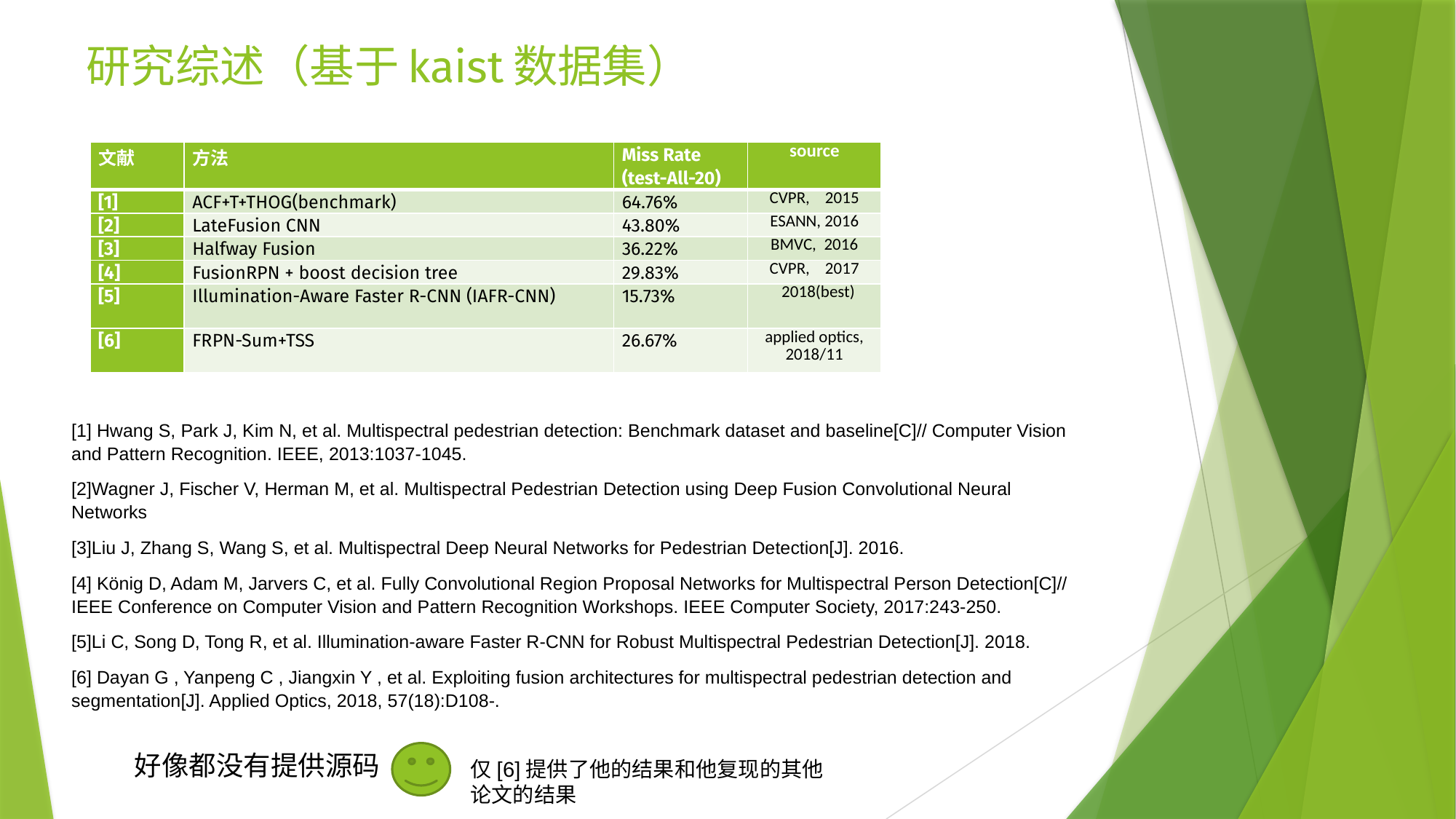

# 研究综述（基于kaist数据集）
| 文献 | 方法 | Miss Rate (test-All-20) | source |
| --- | --- | --- | --- |
| [1] | ACF+T+THOG(benchmark) | 64.76% | CVPR, 2015 |
| [2] | LateFusion CNN | 43.80% | ESANN, 2016 |
| [3] | Halfway Fusion | 36.22% | BMVC, 2016 |
| [4] | FusionRPN + boost decision tree | 29.83% | CVPR, 2017 |
| [5] | Illumination-Aware Faster R-CNN (IAFR-CNN) | 15.73% | 2018(best) |
| [6] | FRPN-Sum+TSS | 26.67% | applied optics, 2018/11 |
[1] Hwang S, Park J, Kim N, et al. Multispectral pedestrian detection: Benchmark dataset and baseline[C]// Computer Vision and Pattern Recognition. IEEE, 2013:1037-1045.
[2]Wagner J, Fischer V, Herman M, et al. Multispectral Pedestrian Detection using Deep Fusion Convolutional Neural Networks
[3]Liu J, Zhang S, Wang S, et al. Multispectral Deep Neural Networks for Pedestrian Detection[J]. 2016.
[4] König D, Adam M, Jarvers C, et al. Fully Convolutional Region Proposal Networks for Multispectral Person Detection[C]// IEEE Conference on Computer Vision and Pattern Recognition Workshops. IEEE Computer Society, 2017:243-250.
[5]Li C, Song D, Tong R, et al. Illumination-aware Faster R-CNN for Robust Multispectral Pedestrian Detection[J]. 2018.
[6] Dayan G , Yanpeng C , Jiangxin Y , et al. Exploiting fusion architectures for multispectral pedestrian detection and segmentation[J]. Applied Optics, 2018, 57(18):D108-.
好像都没有提供源码

仅[6]提供了他的结果和他复现的其他论文的结果